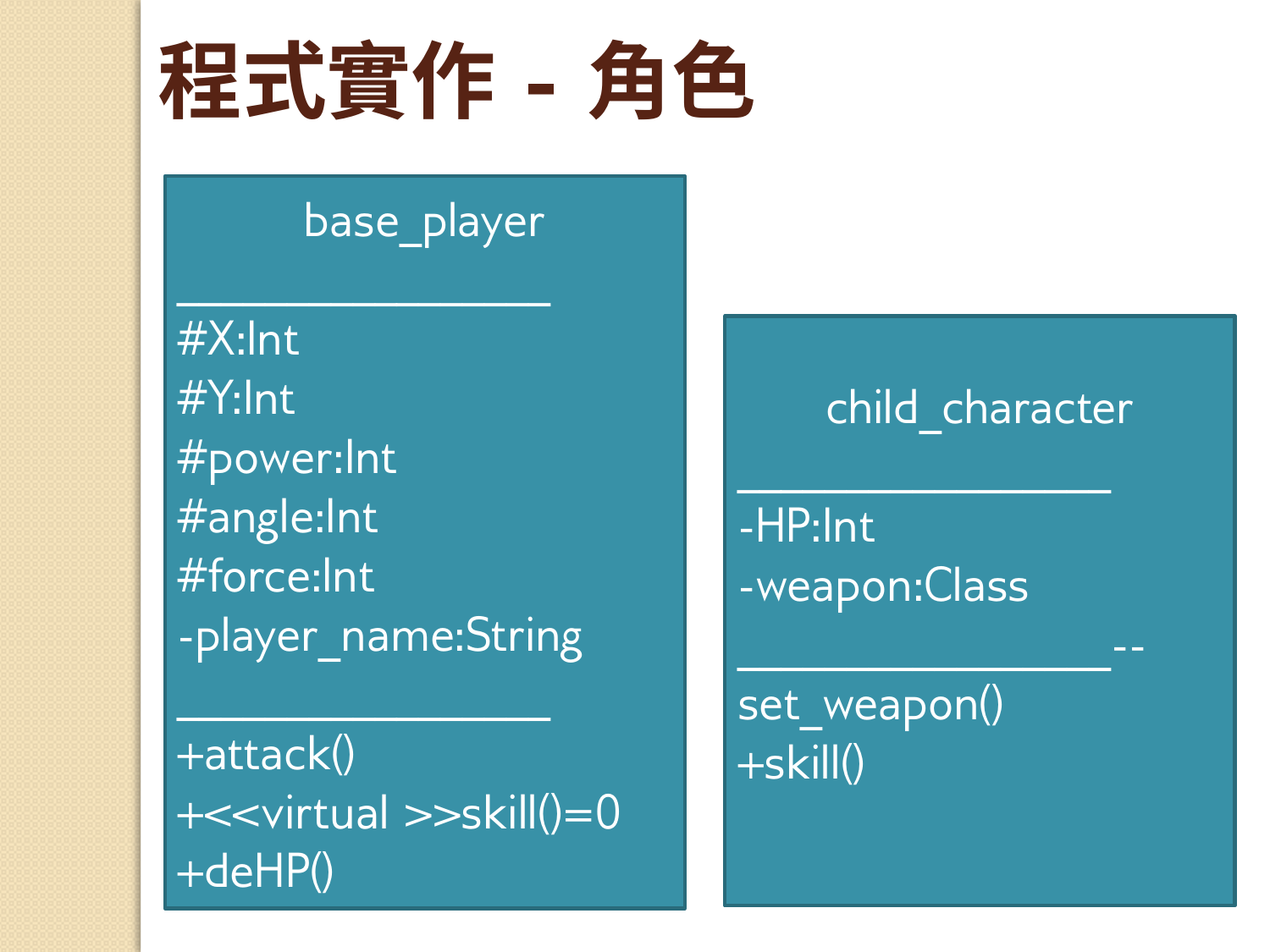

程式實作-角色
base_player
_________________
#X:Int
#Y:Int
#power:Int
#angle:Int
#force:Int
-player_name:String
_________________
+attack()
+<<virtual >>skill()=0
+deHP()
child_character
_________________
-HP:Int
-weapon:Class
_________________--set_weapon()
+skill()